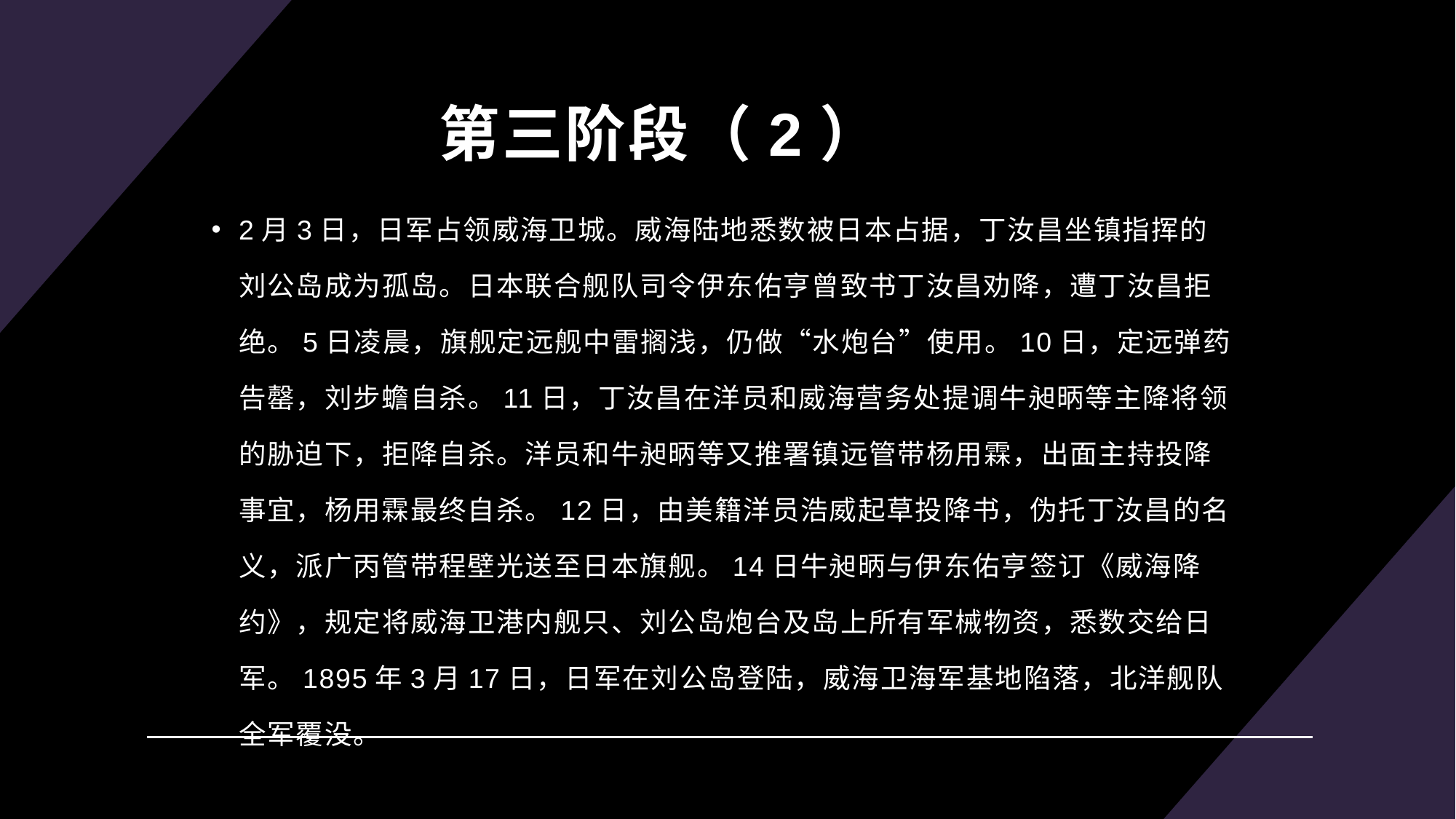

# 第三阶段（2）
2月3日，日军占领威海卫城。威海陆地悉数被日本占据，丁汝昌坐镇指挥的刘公岛成为孤岛。日本联合舰队司令伊东佑亨曾致书丁汝昌劝降，遭丁汝昌拒绝。5日凌晨，旗舰定远舰中雷搁浅，仍做“水炮台”使用。10日，定远弹药告罄，刘步蟾自杀。11日，丁汝昌在洋员和威海营务处提调牛昶昞等主降将领的胁迫下，拒降自杀。洋员和牛昶昞等又推署镇远管带杨用霖，出面主持投降事宜，杨用霖最终自杀。12日，由美籍洋员浩威起草投降书，伪托丁汝昌的名义，派广丙管带程壁光送至日本旗舰。14日牛昶昞与伊东佑亨签订《威海降约》，规定将威海卫港内舰只、刘公岛炮台及岛上所有军械物资，悉数交给日军。1895年3月17日，日军在刘公岛登陆，威海卫海军基地陷落，北洋舰队全军覆没。